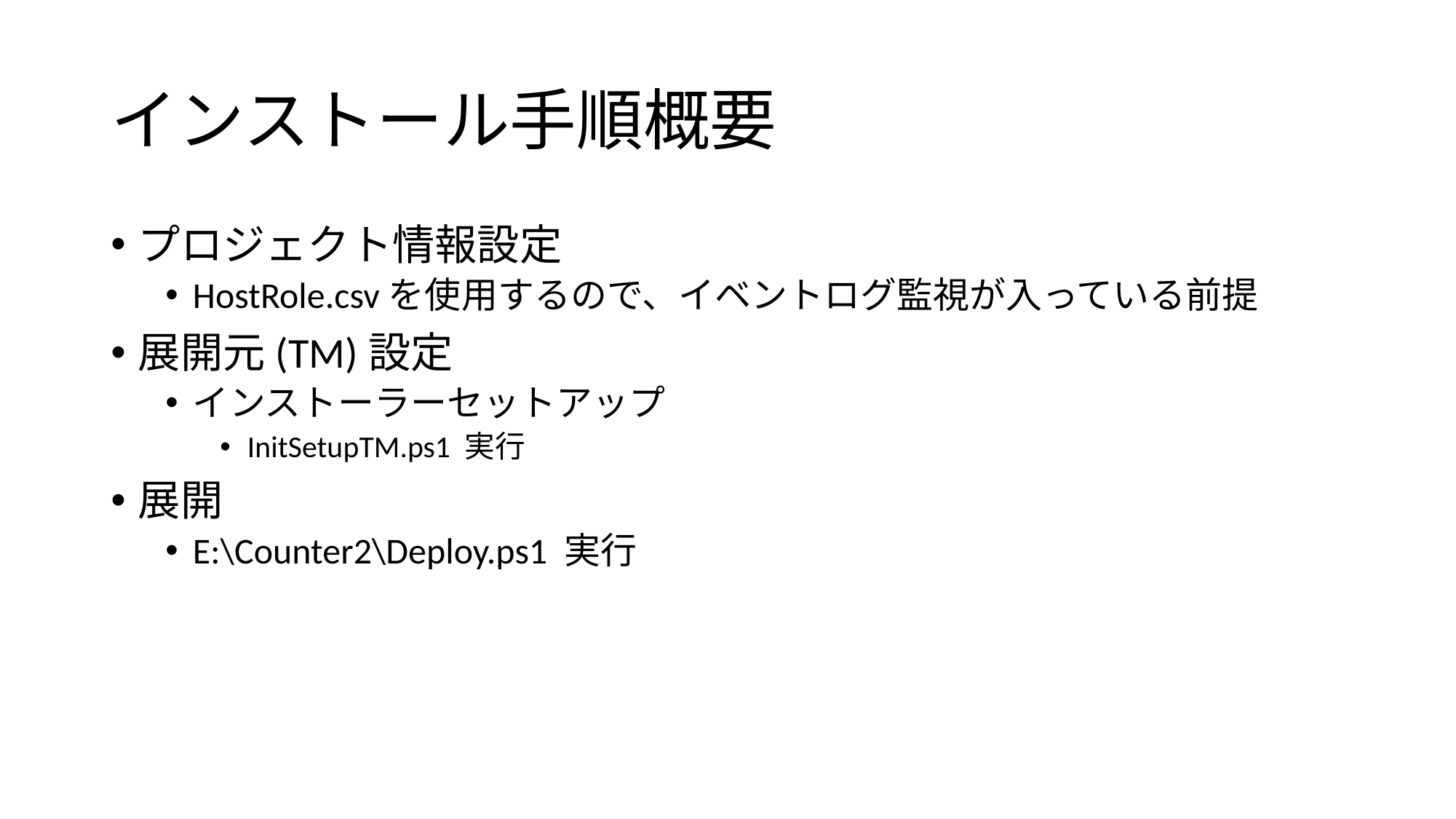

# インストール手順概要
プロジェクト情報設定
HostRole.csvを使用するので、イベントログ監視が入っている前提
展開元(TM)設定
インストーラーセットアップ
InitSetupTM.ps1 実行
展開
E:\Counter2\Deploy.ps1 実行